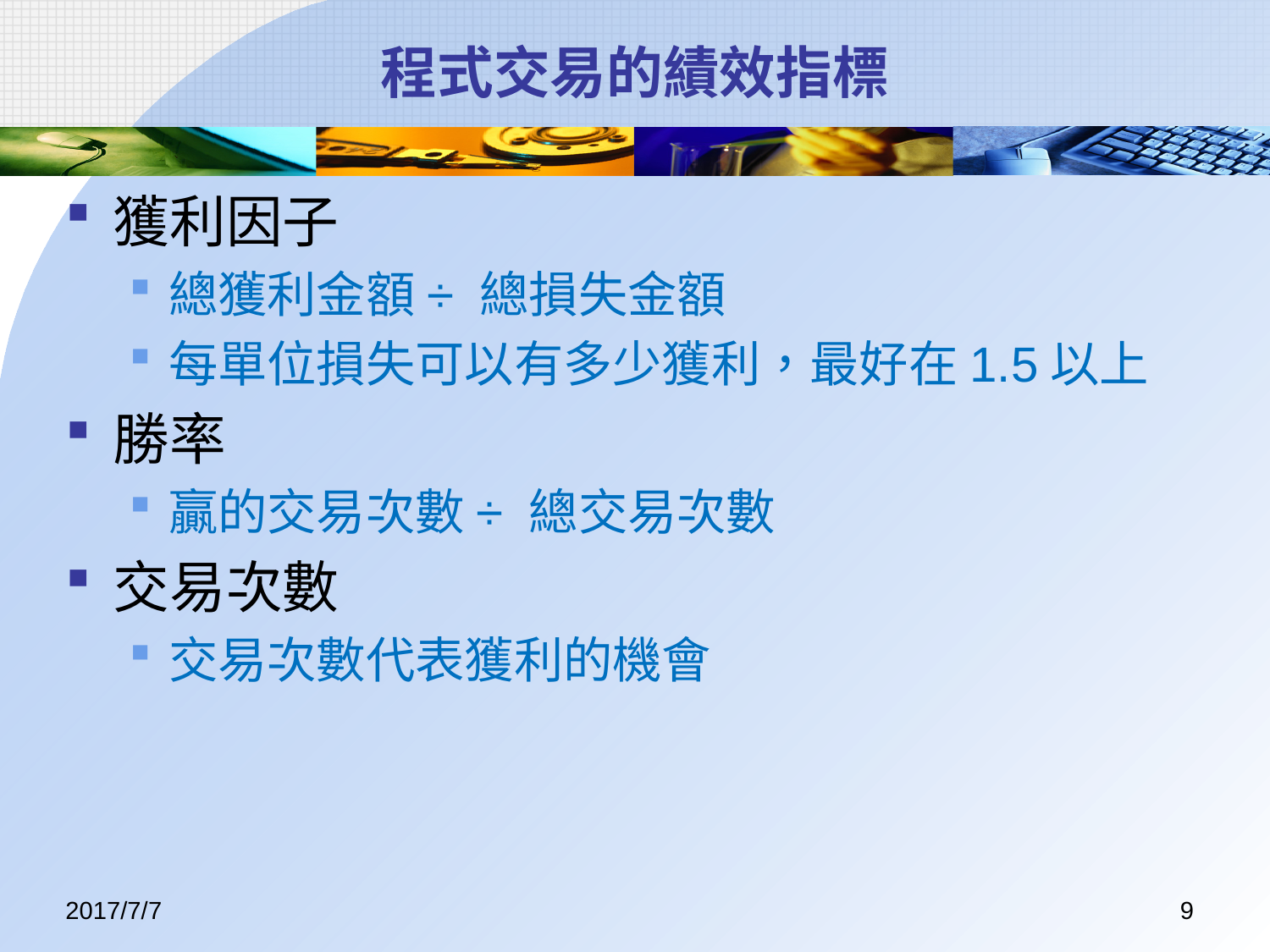

# 程式交易的績效指標
獲利因子
總獲利金額÷ 總損失金額
每單位損失可以有多少獲利，最好在1.5以上
勝率
贏的交易次數÷ 總交易次數
交易次數
交易次數代表獲利的機會
2017/7/7
9